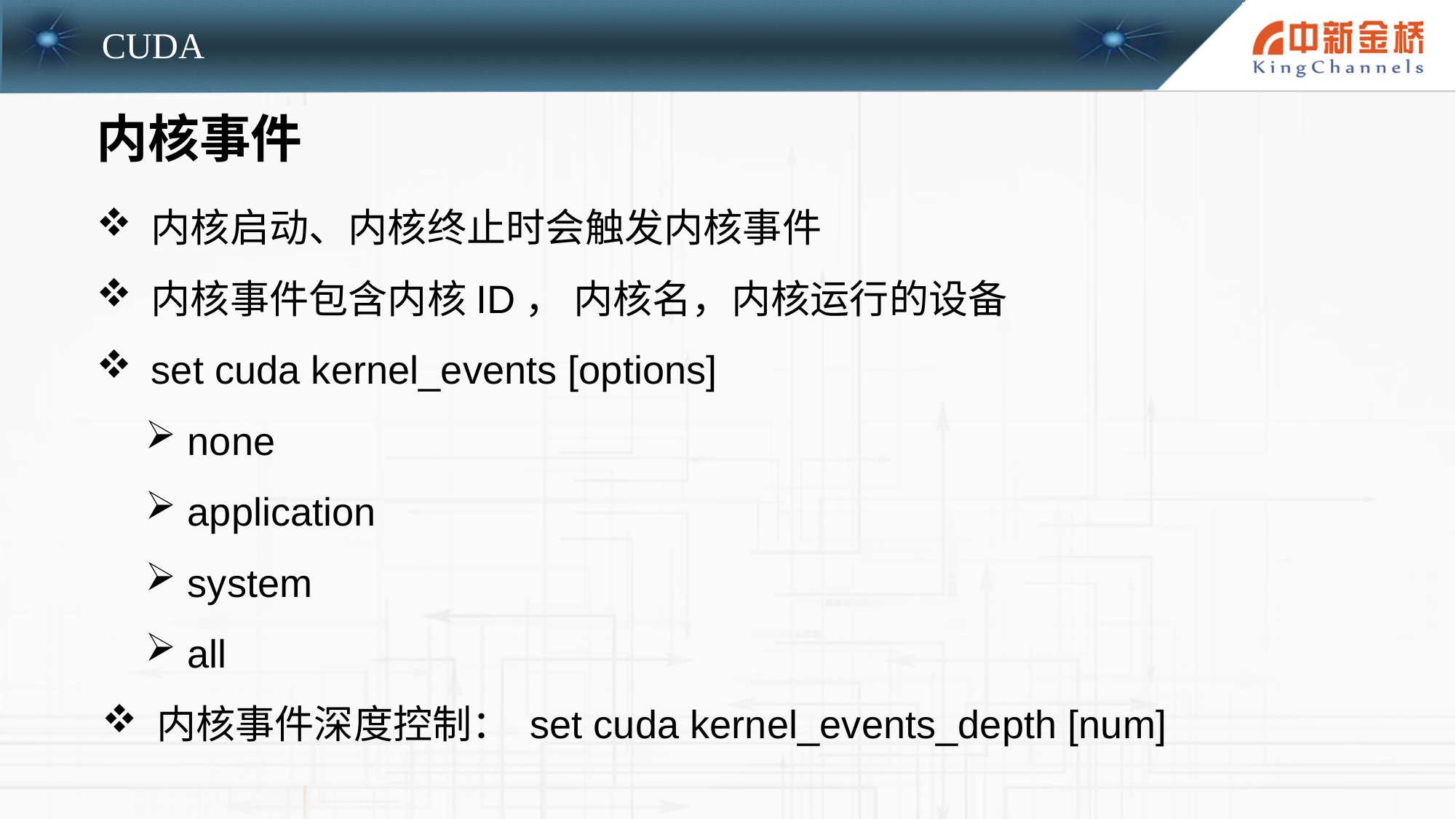

内核事件
内核启动、内核终止时会触发内核事件
内核事件包含内核ID， 内核名，内核运行的设备
set cuda kernel_events [options]
 none
 application
 system
 all
内核事件深度控制： set cuda kernel_events_depth [num]